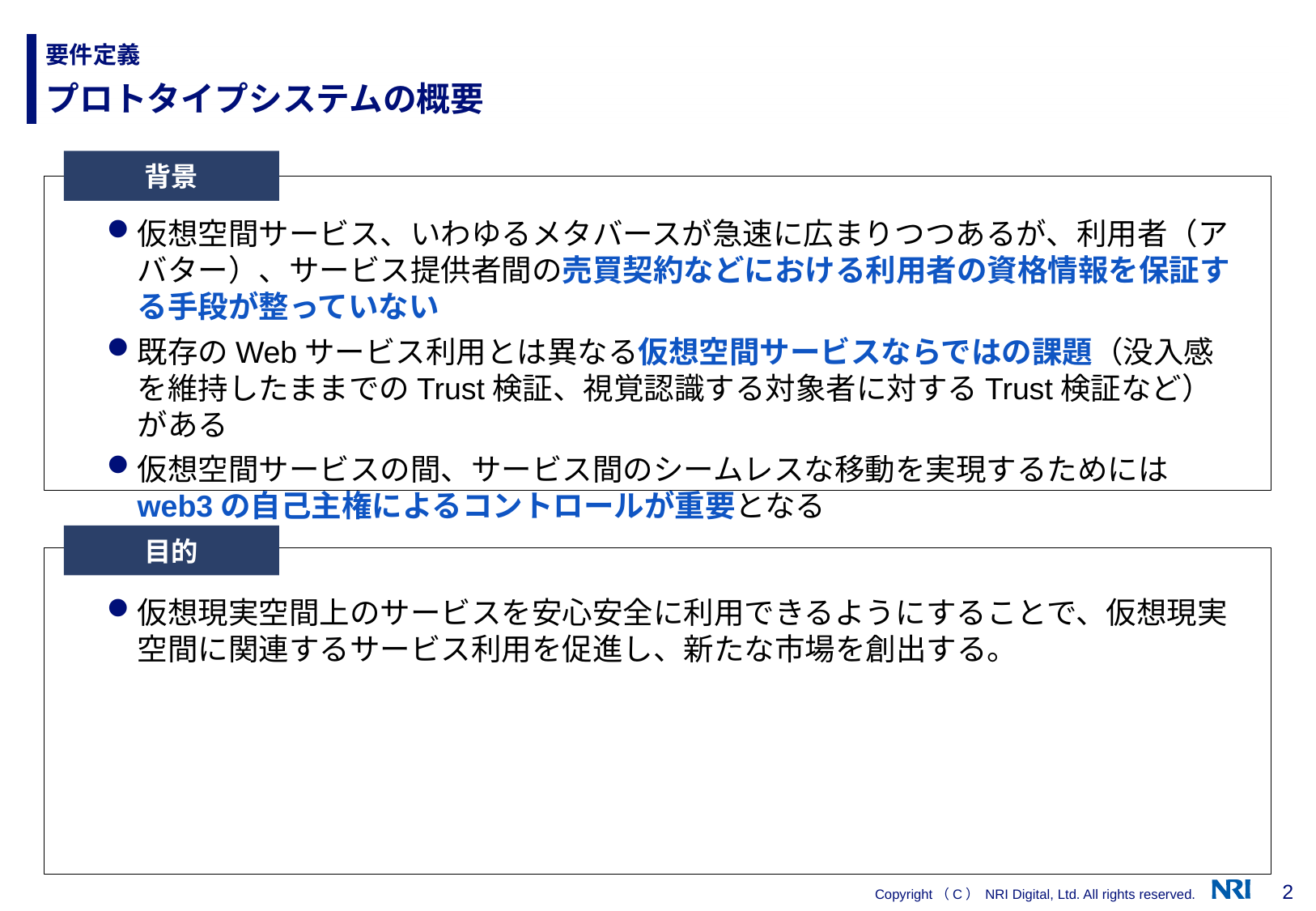

# 要件定義
プロトタイプシステムの概要
背景

仮想空間サービス、いわゆるメタバースが急速に広まりつつあるが、利用者（アバター）、サービス提供者間の売買契約などにおける利用者の資格情報を保証する手段が整っていない
既存のWebサービス利用とは異なる仮想空間サービスならではの課題（没入感を維持したままでのTrust検証、視覚認識する対象者に対するTrust検証など）がある
仮想空間サービスの間、サービス間のシームレスな移動を実現するためにはweb3の自己主権によるコントロールが重要となる

目的

仮想現実空間上のサービスを安心安全に利用できるようにすることで、仮想現実空間に関連するサービス利用を促進し、新たな市場を創出する。